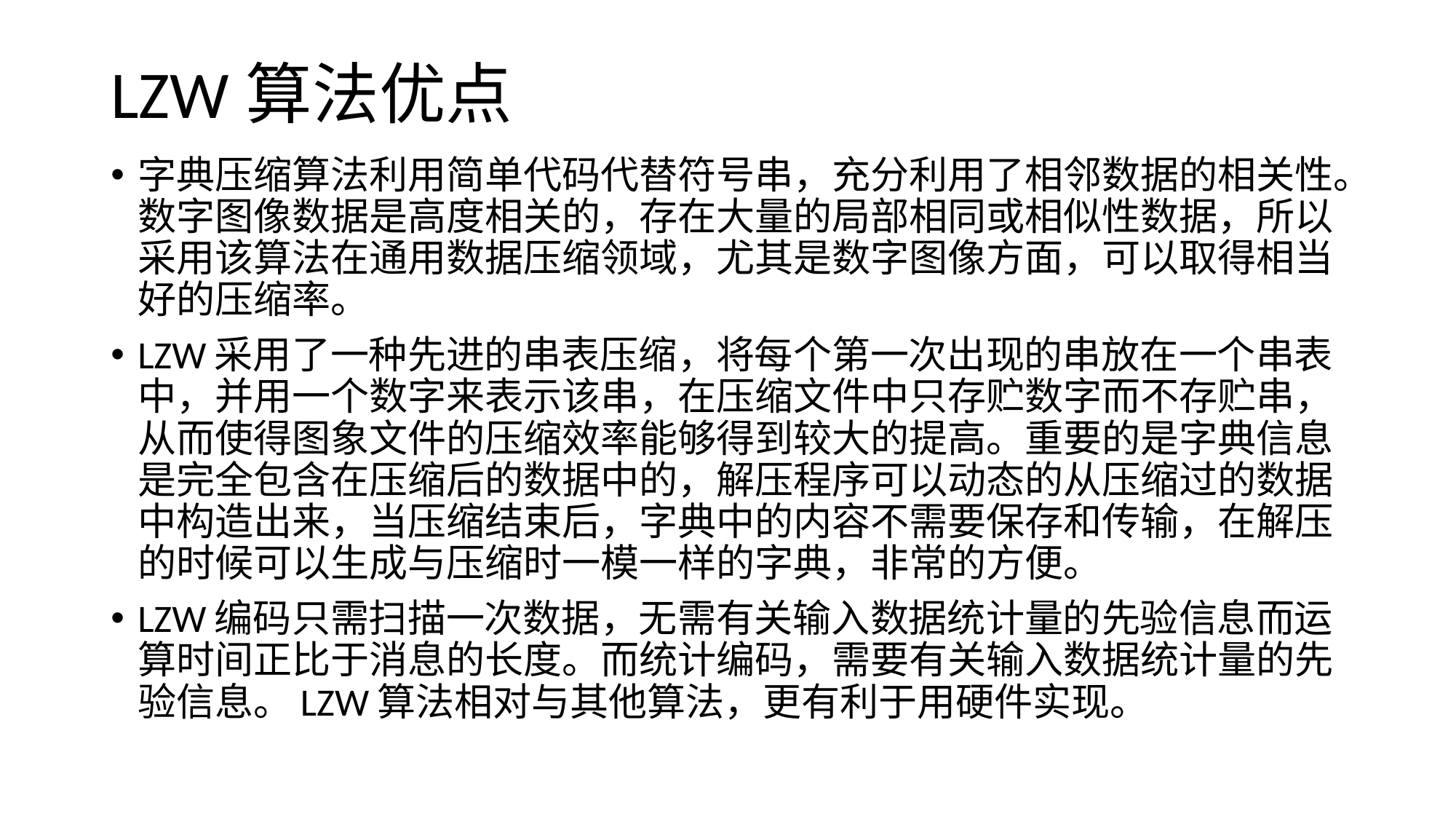

# LZW算法优点
字典压缩算法利用简单代码代替符号串，充分利用了相邻数据的相关性。数字图像数据是高度相关的，存在大量的局部相同或相似性数据，所以采用该算法在通用数据压缩领域，尤其是数字图像方面，可以取得相当好的压缩率。
LZW采用了一种先进的串表压缩，将每个第一次出现的串放在一个串表中，并用一个数字来表示该串，在压缩文件中只存贮数字而不存贮串，从而使得图象文件的压缩效率能够得到较大的提高。重要的是字典信息是完全包含在压缩后的数据中的，解压程序可以动态的从压缩过的数据中构造出来，当压缩结束后，字典中的内容不需要保存和传输，在解压的时候可以生成与压缩时一模一样的字典，非常的方便。
LZW编码只需扫描一次数据，无需有关输入数据统计量的先验信息而运算时间正比于消息的长度。而统计编码，需要有关输入数据统计量的先验信息。LZW算法相对与其他算法，更有利于用硬件实现。